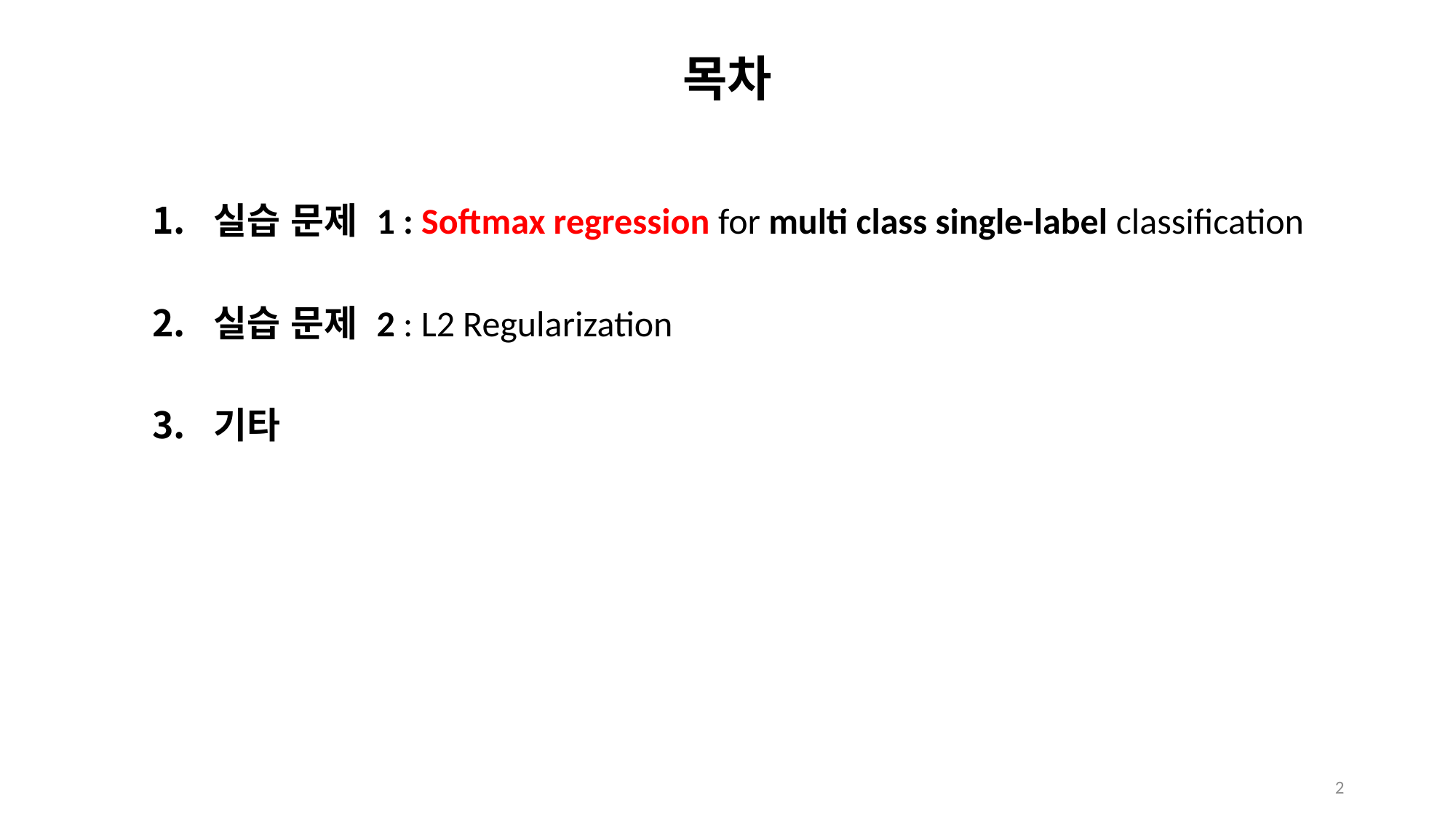

# 목차
실습 문제 1 : Softmax regression for multi class single-label classification
실습 문제 2 : L2 Regularization
기타
2